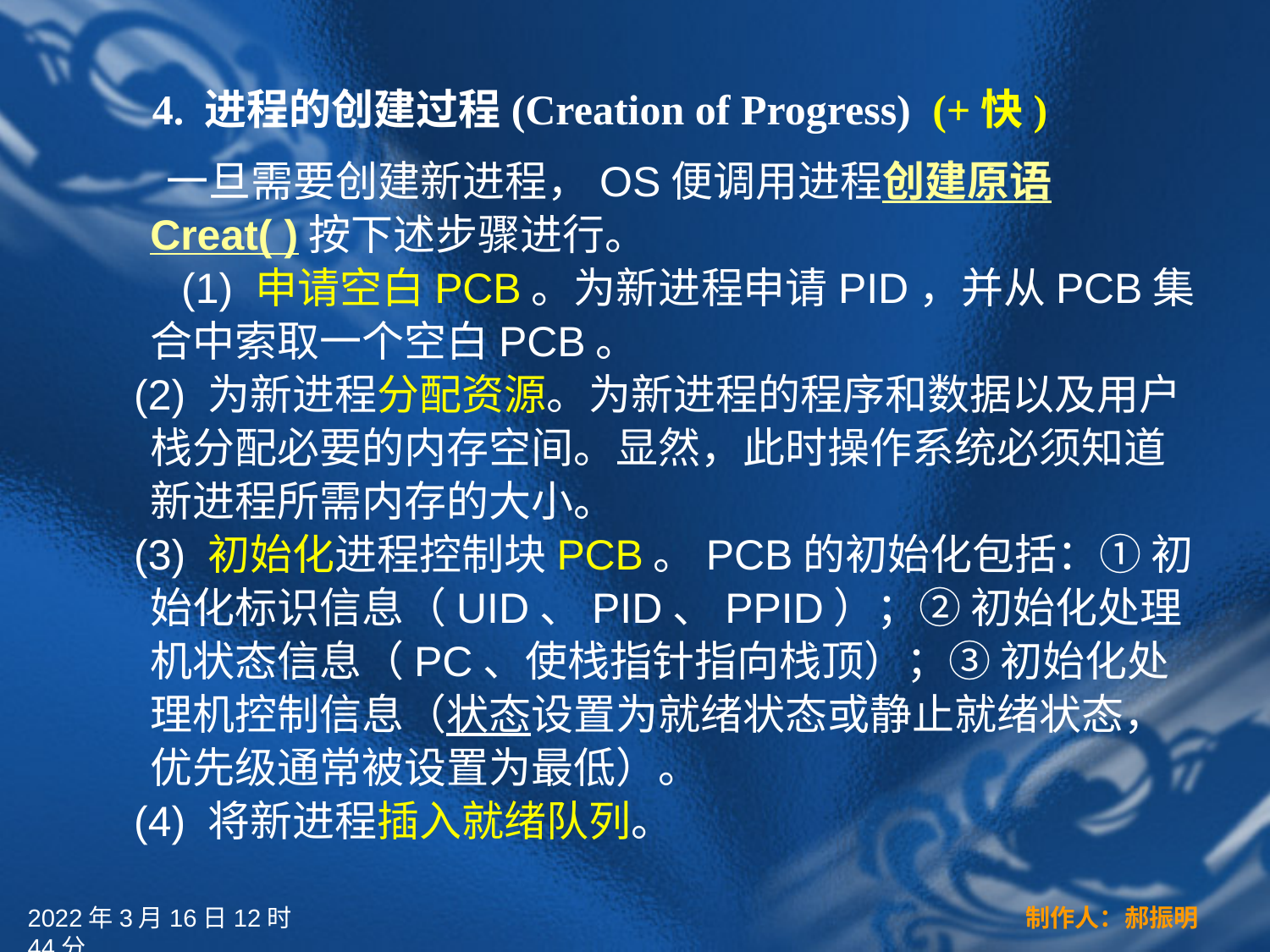

4. 进程的创建过程(Creation of Progress)  (+快)
          一旦需要创建新进程，OS便调用进程创建原语Creat( )按下述步骤进行。
　　(1) 申请空白PCB。为新进程申请PID，并从PCB集合中索取一个空白PCB。
    (2) 为新进程分配资源。为新进程的程序和数据以及用户栈分配必要的内存空间。显然，此时操作系统必须知道新进程所需内存的大小。
    (3) 初始化进程控制块PCB。PCB的初始化包括：① 初始化标识信息（UID、PID、PPID）；② 初始化处理机状态信息（PC、使栈指针指向栈顶）；③ 初始化处理机控制信息（状态设置为就绪状态或静止就绪状态，优先级通常被设置为最低）。
    (4) 将新进程插入就绪队列。
2022年3月16日12时44分
制作人：郝振明